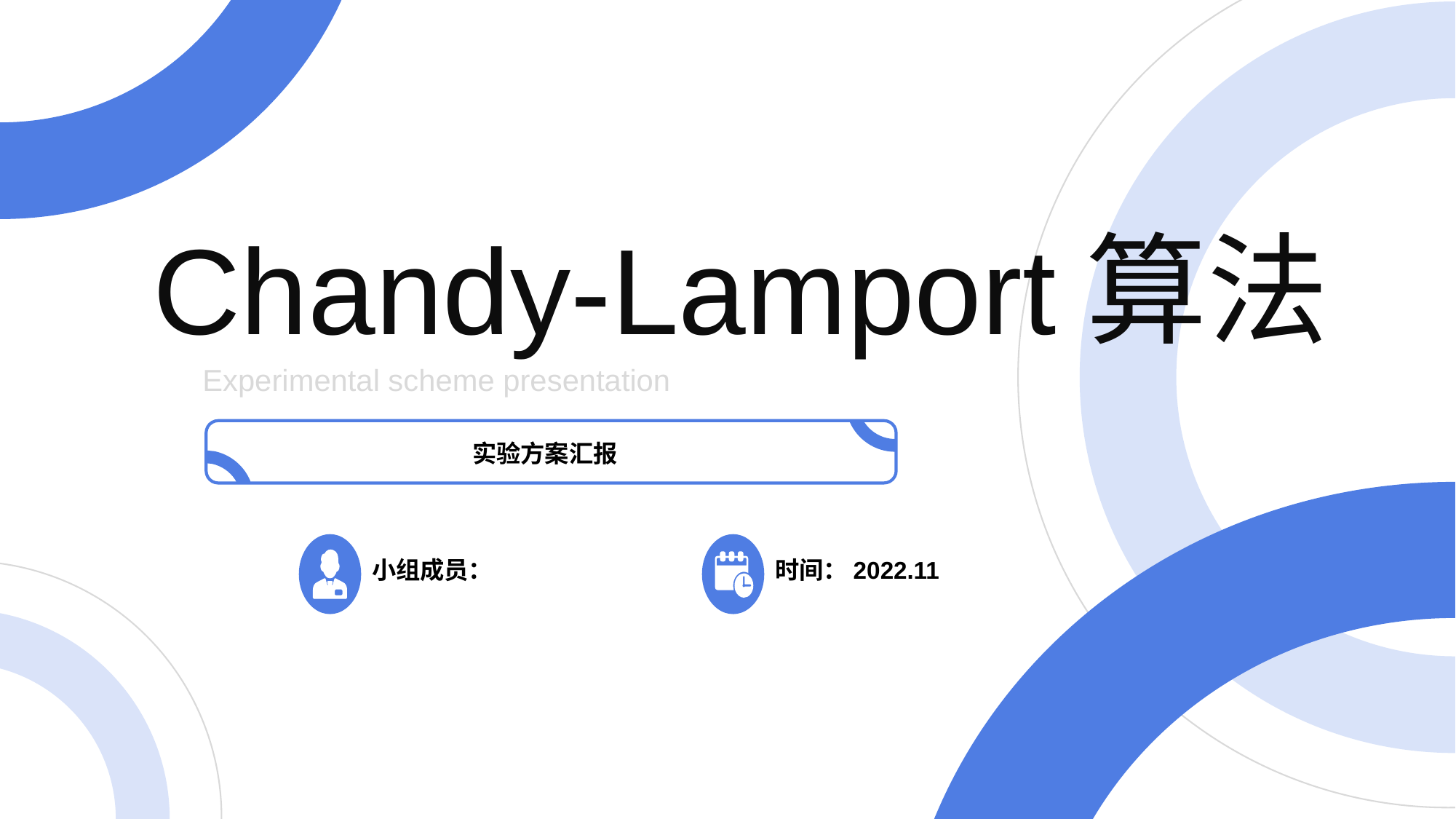

Chandy-Lamport算法
Experimental scheme presentation

 实验方案汇报

小组成员：
时间：2022.11